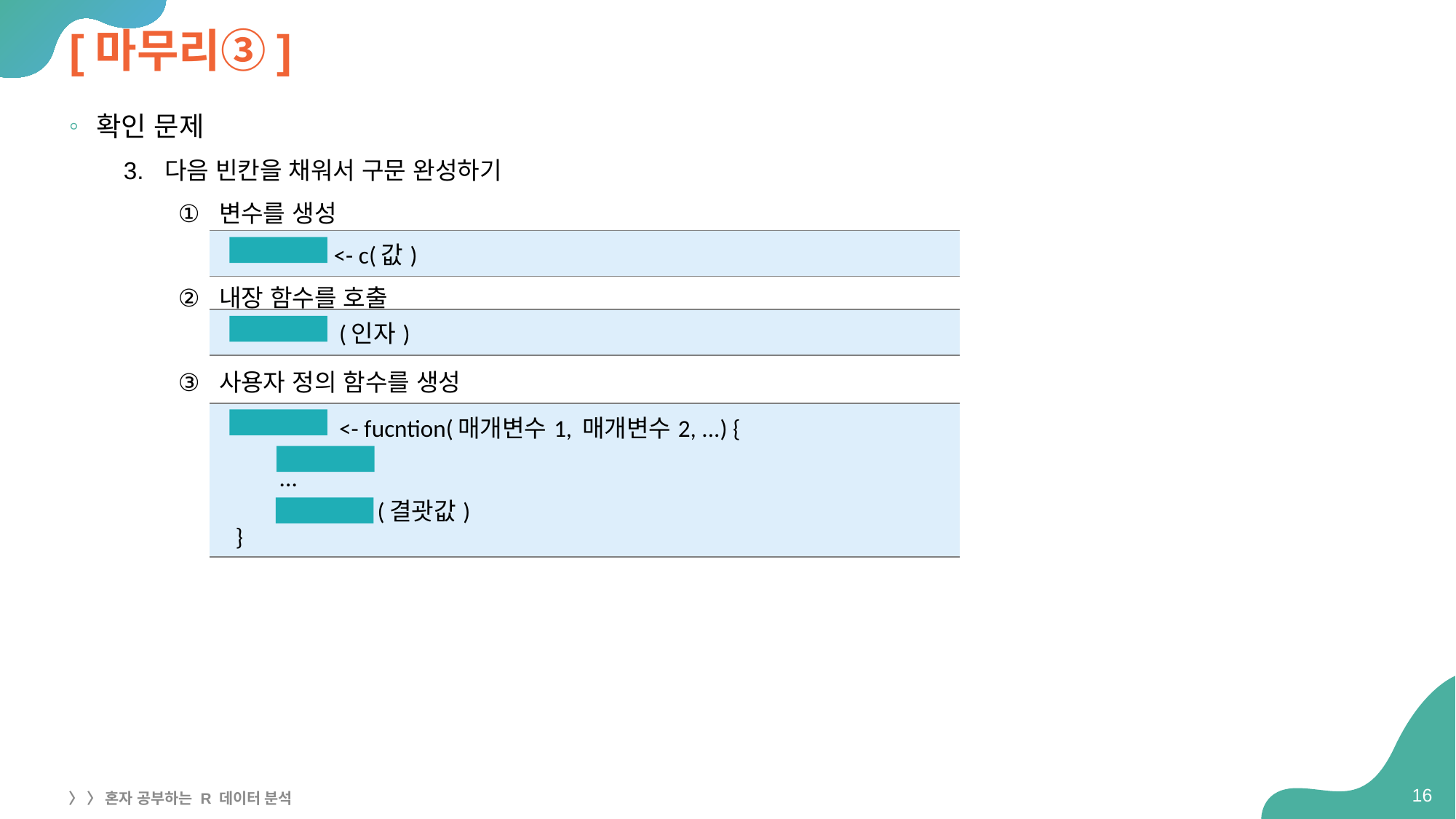

# [마무리③]
확인 문제
다음 빈칸을 채워서 구문 완성하기
변수를 생성

내장 함수를 호출

사용자 정의 함수를 생성

| <- c(값) |
| --- |

| (인자) |
| --- |

| <- fucntion(매개변수1, 매개변수2, ...) { ... (결괏값) } |
| --- |

16
〉 〉 혼자 공부하는 R 데이터 분석